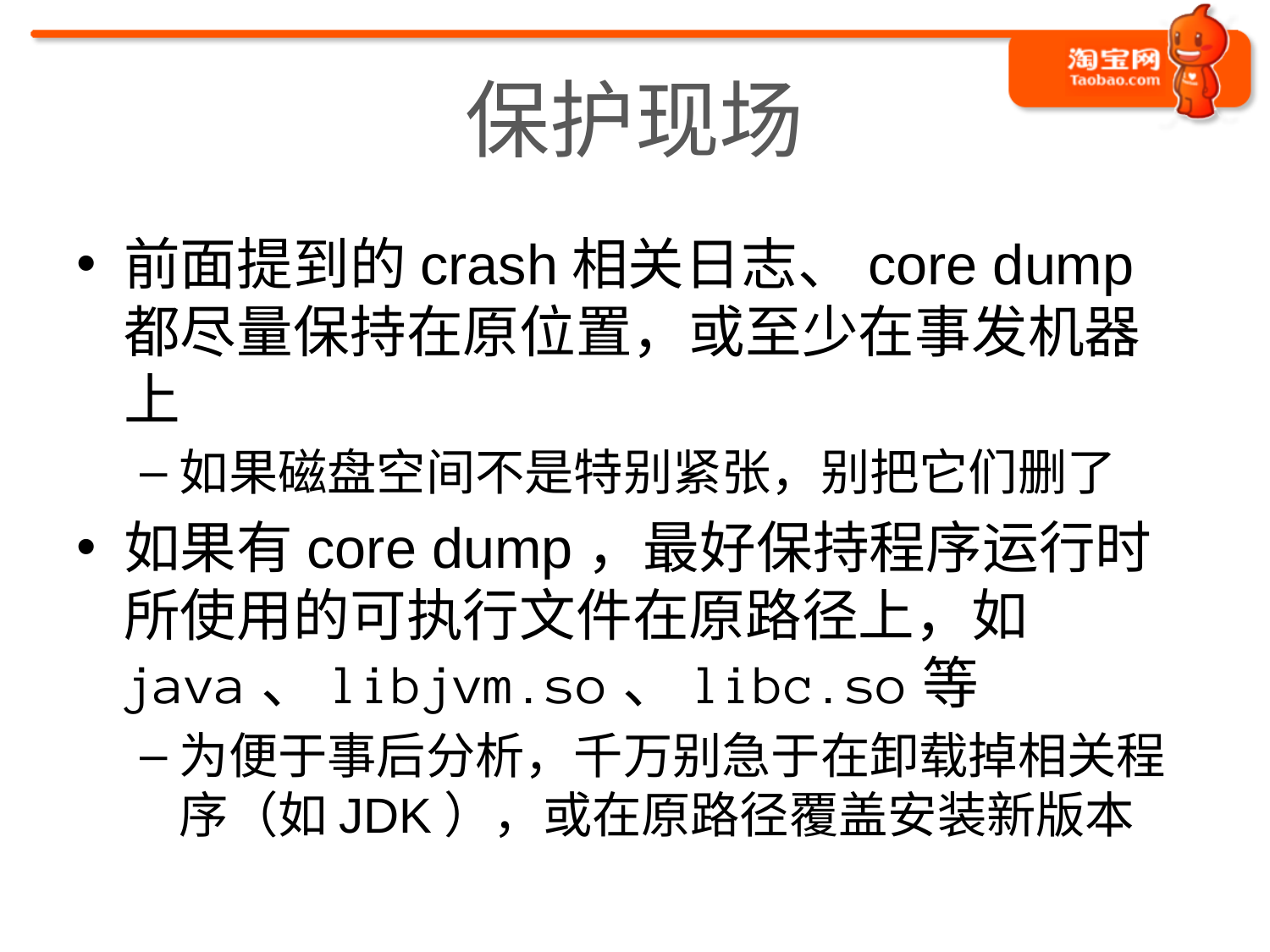

# 保护现场
前面提到的crash相关日志、core dump都尽量保持在原位置，或至少在事发机器上
如果磁盘空间不是特别紧张，别把它们删了
如果有core dump，最好保持程序运行时所使用的可执行文件在原路径上，如java、libjvm.so、libc.so等
为便于事后分析，千万别急于在卸载掉相关程序（如JDK），或在原路径覆盖安装新版本